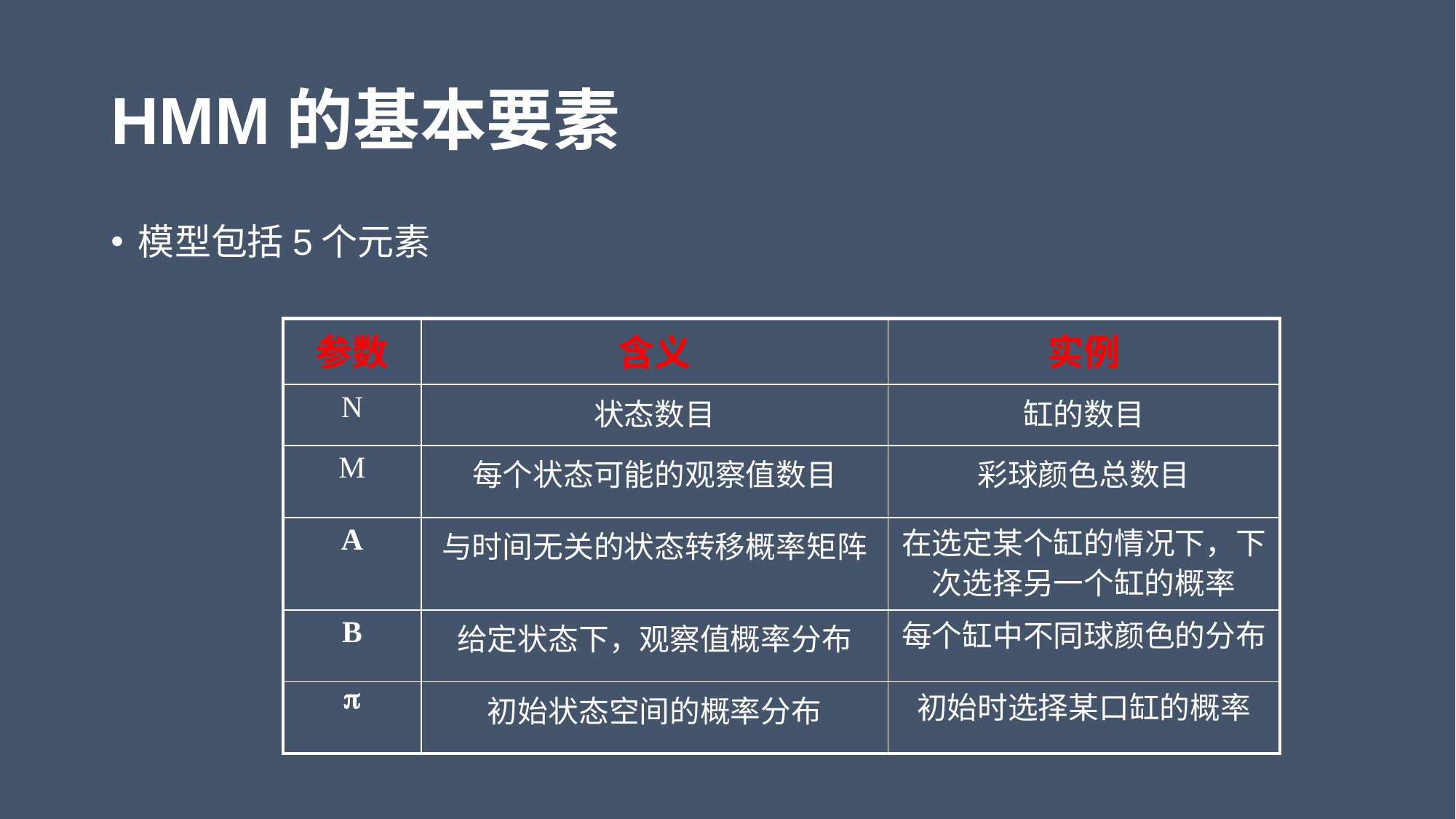

# HMM的基本要素
模型包括5个元素
| 参数 | 含义 | 实例 |
| --- | --- | --- |
| N | 状态数目 | 缸的数目 |
| M | 每个状态可能的观察值数目 | 彩球颜色总数目 |
| A | 与时间无关的状态转移概率矩阵 | 在选定某个缸的情况下，下次选择另一个缸的概率 |
| B | 给定状态下，观察值概率分布 | 每个缸中不同球颜色的分布 |
| π | 初始状态空间的概率分布 | 初始时选择某口缸的概率 |